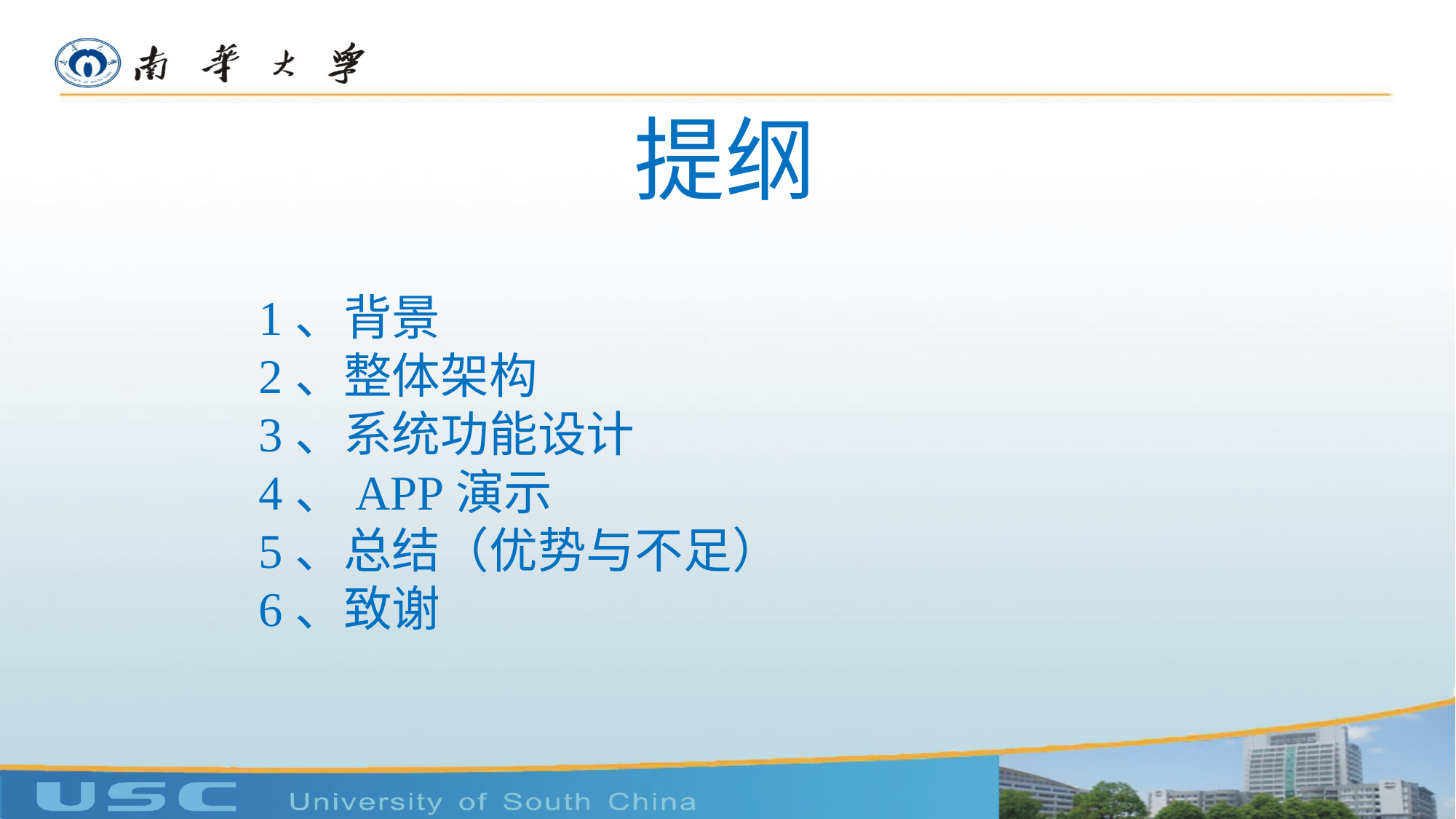

提纲
1、背景
2、整体架构
3、系统功能设计
4、APP演示
5、总结（优势与不足）
6、致谢